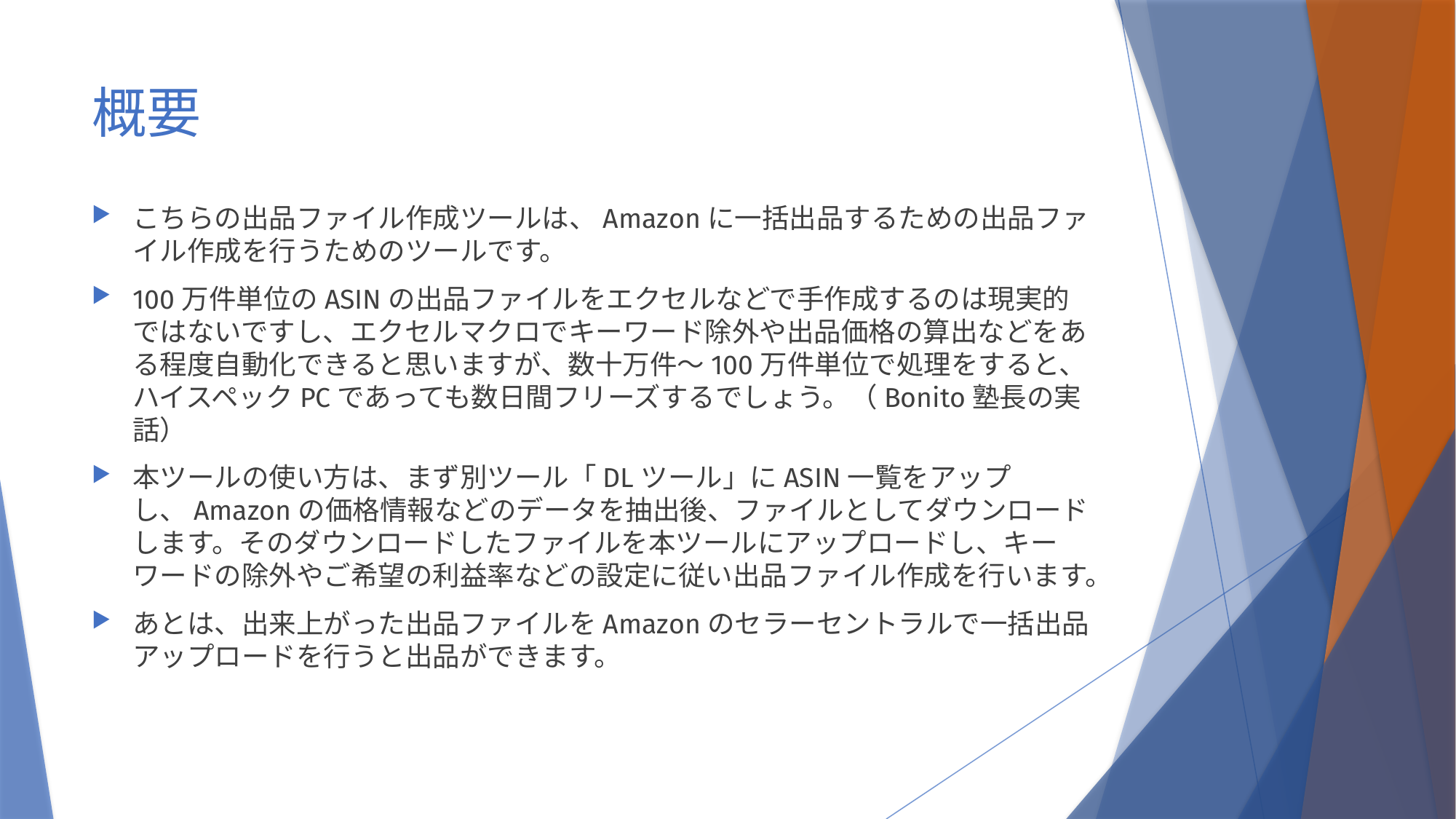

# 概要
こちらの出品ファイル作成ツールは、Amazonに一括出品するための出品ファイル作成を行うためのツールです。
100万件単位のASINの出品ファイルをエクセルなどで手作成するのは現実的ではないですし、エクセルマクロでキーワード除外や出品価格の算出などをある程度自動化できると思いますが、数十万件〜100万件単位で処理をすると、ハイスペックPCであっても数日間フリーズするでしょう。（Bonito塾長の実話）
本ツールの使い方は、まず別ツール「DLツール」にASIN一覧をアップし、Amazonの価格情報などのデータを抽出後、ファイルとしてダウンロードします。そのダウンロードしたファイルを本ツールにアップロードし、キーワードの除外やご希望の利益率などの設定に従い出品ファイル作成を行います。
あとは、出来上がった出品ファイルをAmazonのセラーセントラルで一括出品アップロードを行うと出品ができます。